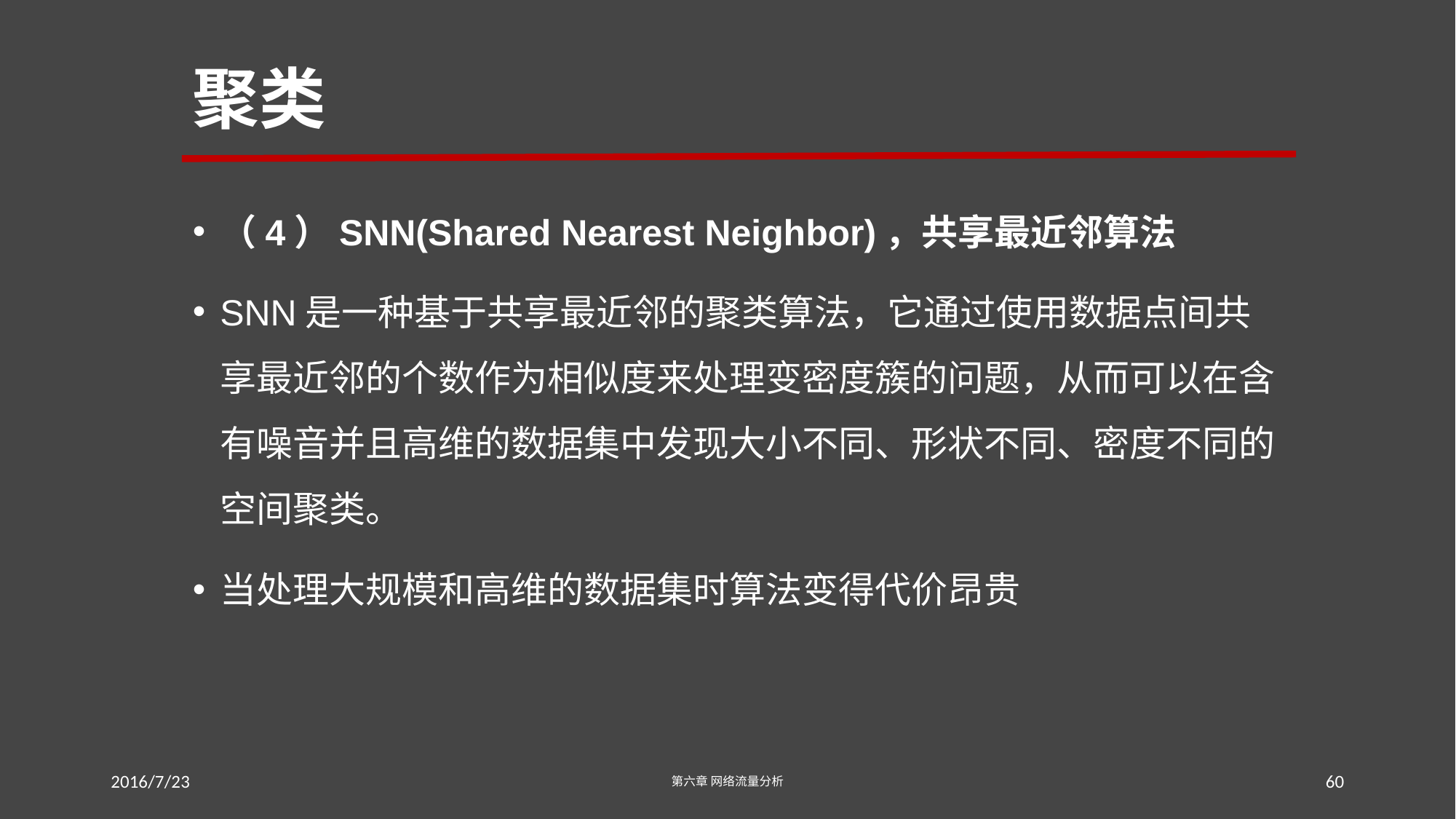

# 聚类
（4）SNN(Shared Nearest Neighbor)，共享最近邻算法
SNN是一种基于共享最近邻的聚类算法，它通过使用数据点间共享最近邻的个数作为相似度来处理变密度簇的问题，从而可以在含有噪音并且高维的数据集中发现大小不同、形状不同、密度不同的空间聚类。
当处理大规模和高维的数据集时算法变得代价昂贵
2016/7/23
第六章 网络流量分析
60